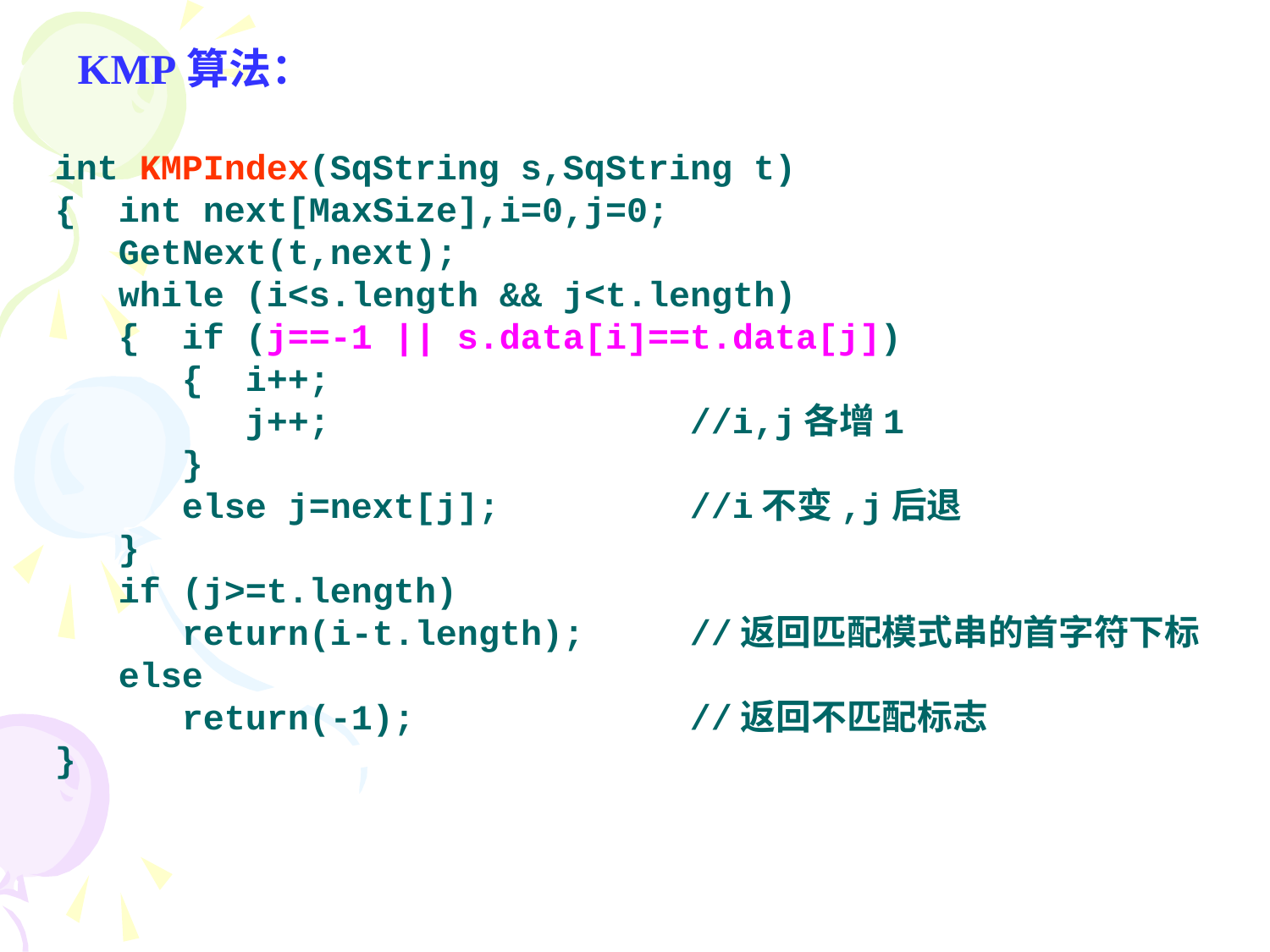

KMP算法：
int KMPIndex(SqString s,SqString t)
{  int next[MaxSize],i=0,j=0;
   GetNext(t,next);
   while (i<s.length && j<t.length)
   {  if (j==-1 || s.data[i]==t.data[j])
	{  i++;
	   j++;			//i,j各增1
	}
	else j=next[j]; 		//i不变,j后退
   }
   if (j>=t.length)
	return(i-t.length);	//返回匹配模式串的首字符下标
   else
	return(-1);			//返回不匹配标志
}